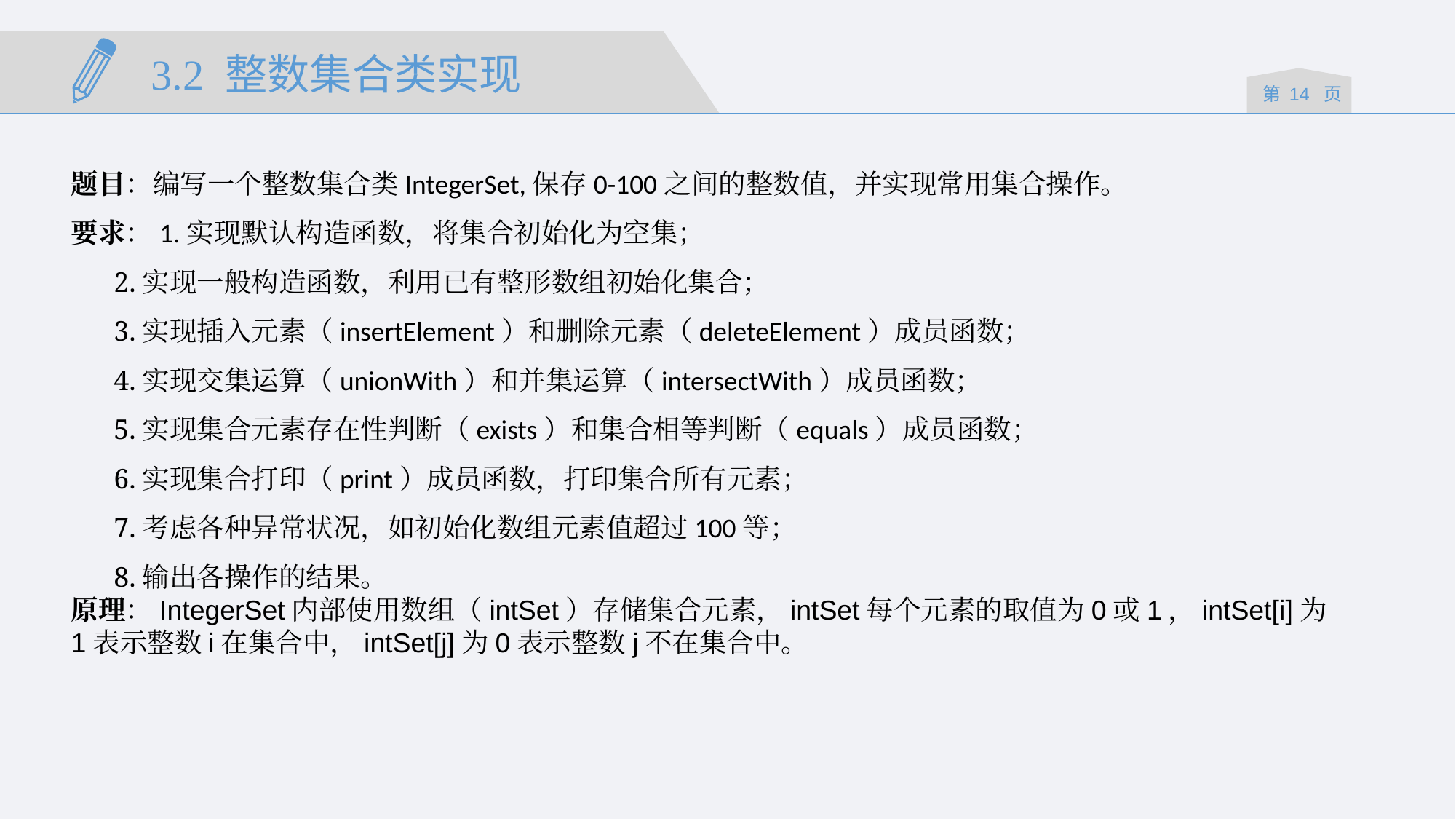

3.2 整数集合类实现
题目：编写一个整数集合类IntegerSet,保存0-100之间的整数值，并实现常用集合操作。
要求：1.实现默认构造函数，将集合初始化为空集；
      2.实现一般构造函数，利用已有整形数组初始化集合；
      3.实现插入元素（insertElement）和删除元素（deleteElement）成员函数；
      4.实现交集运算（unionWith）和并集运算（intersectWith）成员函数；
      5.实现集合元素存在性判断（exists）和集合相等判断（equals）成员函数；
      6.实现集合打印（print）成员函数，打印集合所有元素；
      7.考虑各种异常状况，如初始化数组元素值超过100等；
      8.输出各操作的结果。
原理：IntegerSet内部使用数组（intSet）存储集合元素，intSet每个元素的取值为0或1，intSet[i]为1表示整数i在集合中，intSet[j]为0表示整数j不在集合中。